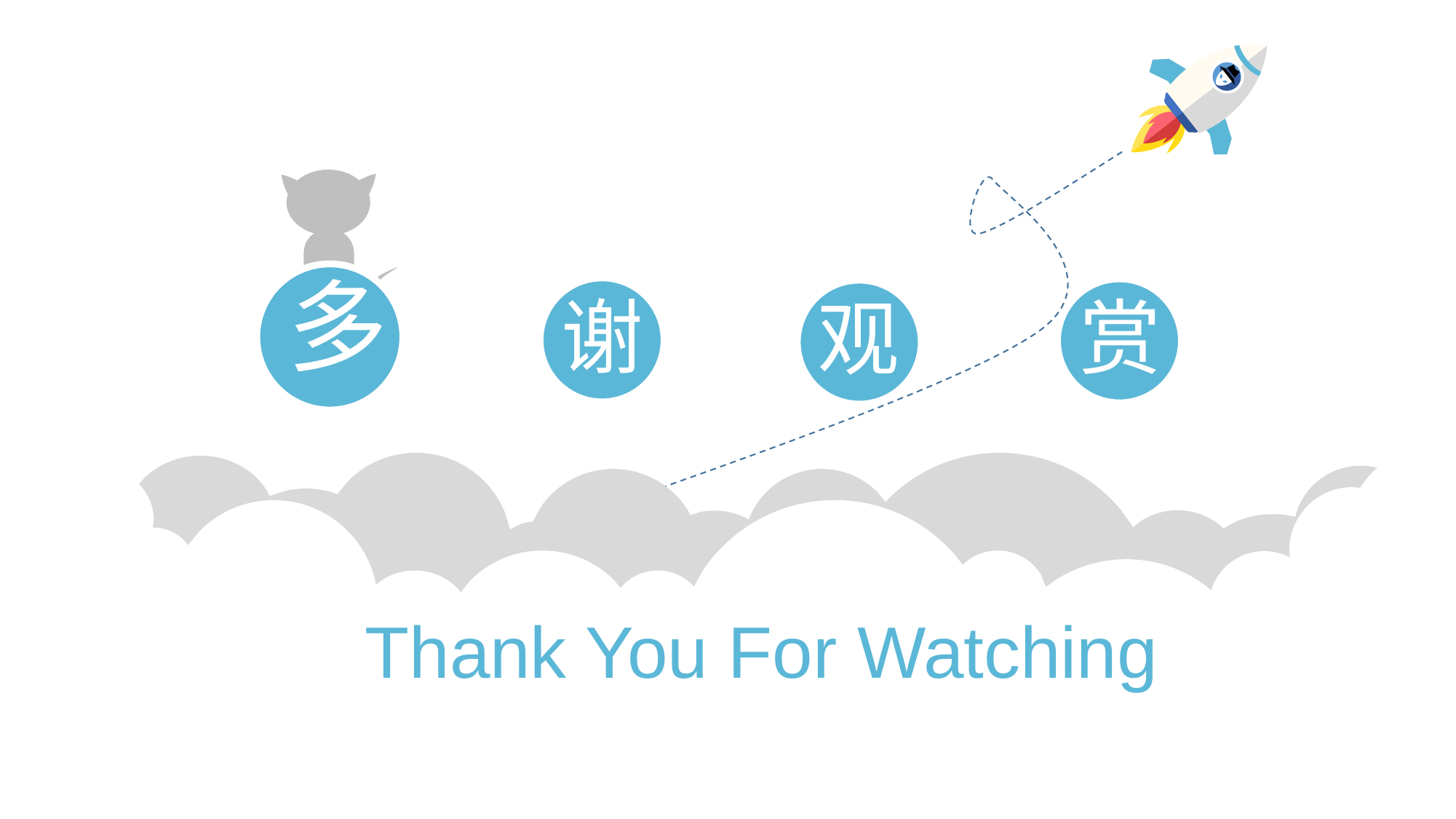

多

谢

赏

观

Thank You For Watching